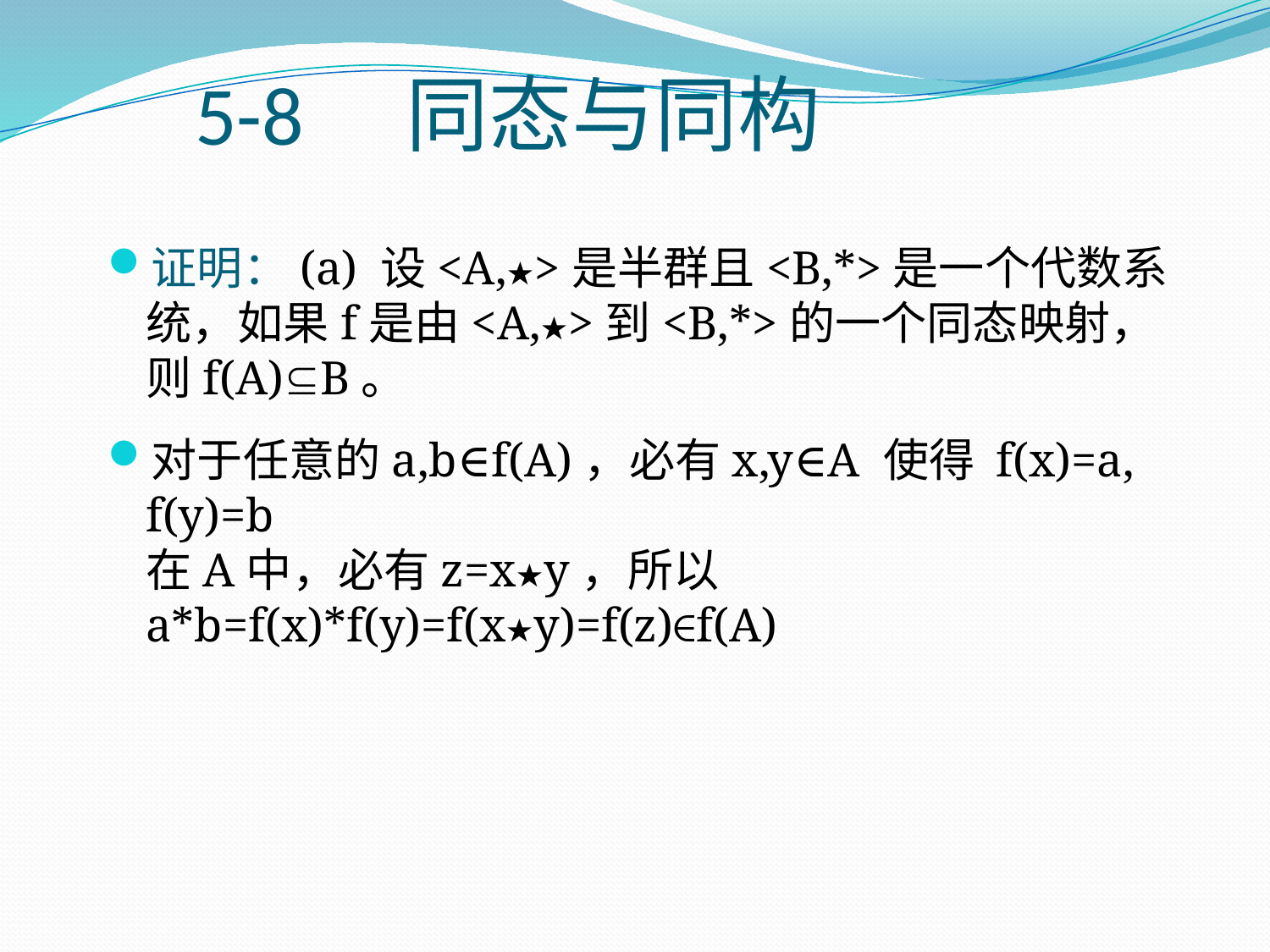

# 5-8　同态与同构
证明：(a) 设<A,★>是半群且<B,*>是一个代数系统，如果f是由<A,★>到<B,*>的一个同态映射，则f(A)⊆B。
对于任意的a,b∈f(A)，必有x,y∈A 使得 f(x)=a,  f(y)=b
在A中，必有z=x★y，所以a*b=f(x)*f(y)=f(x★y)=f(z)∈f(A)